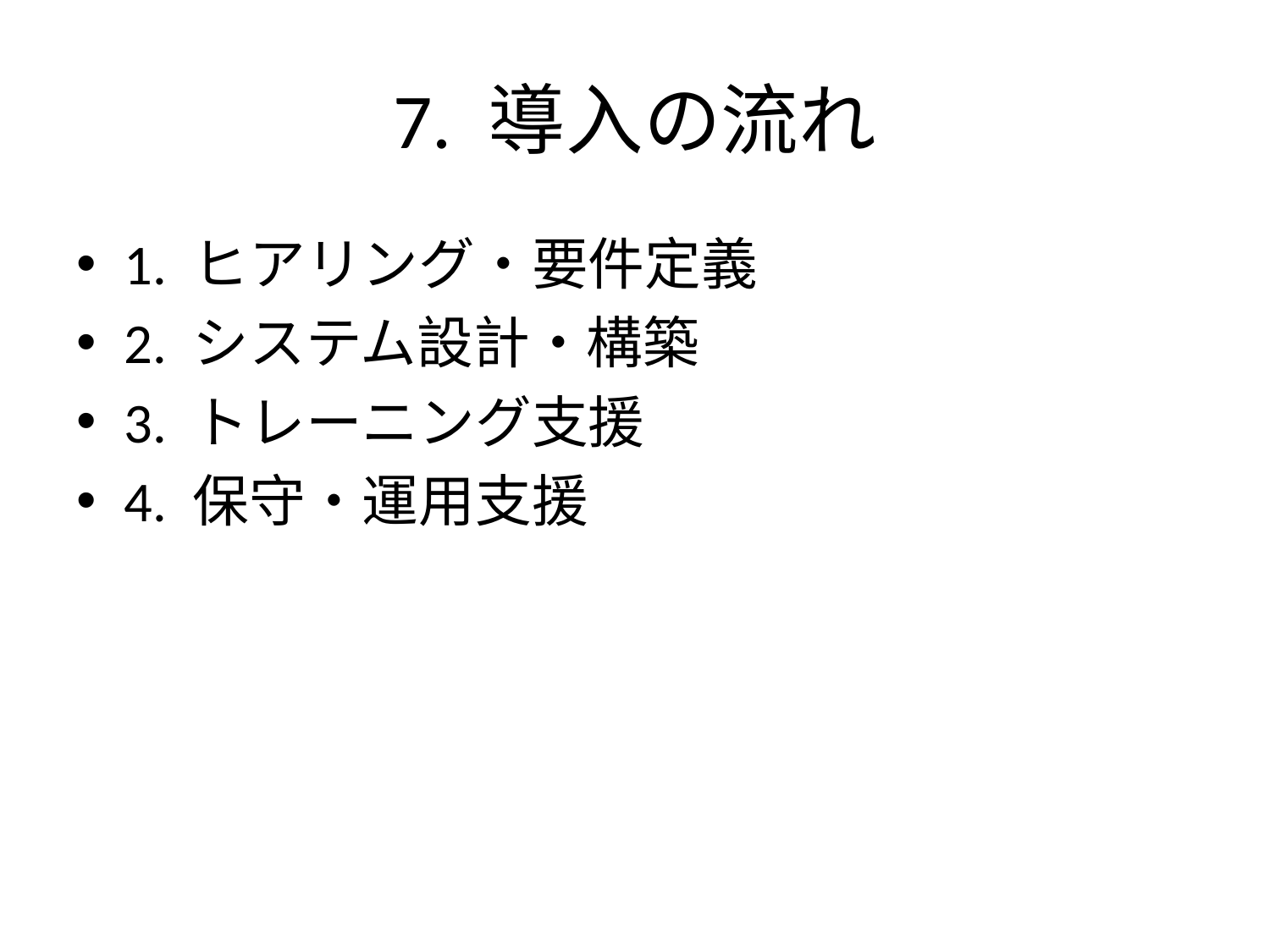

# 7. 導入の流れ
1. ヒアリング・要件定義
2. システム設計・構築
3. トレーニング支援
4. 保守・運用支援